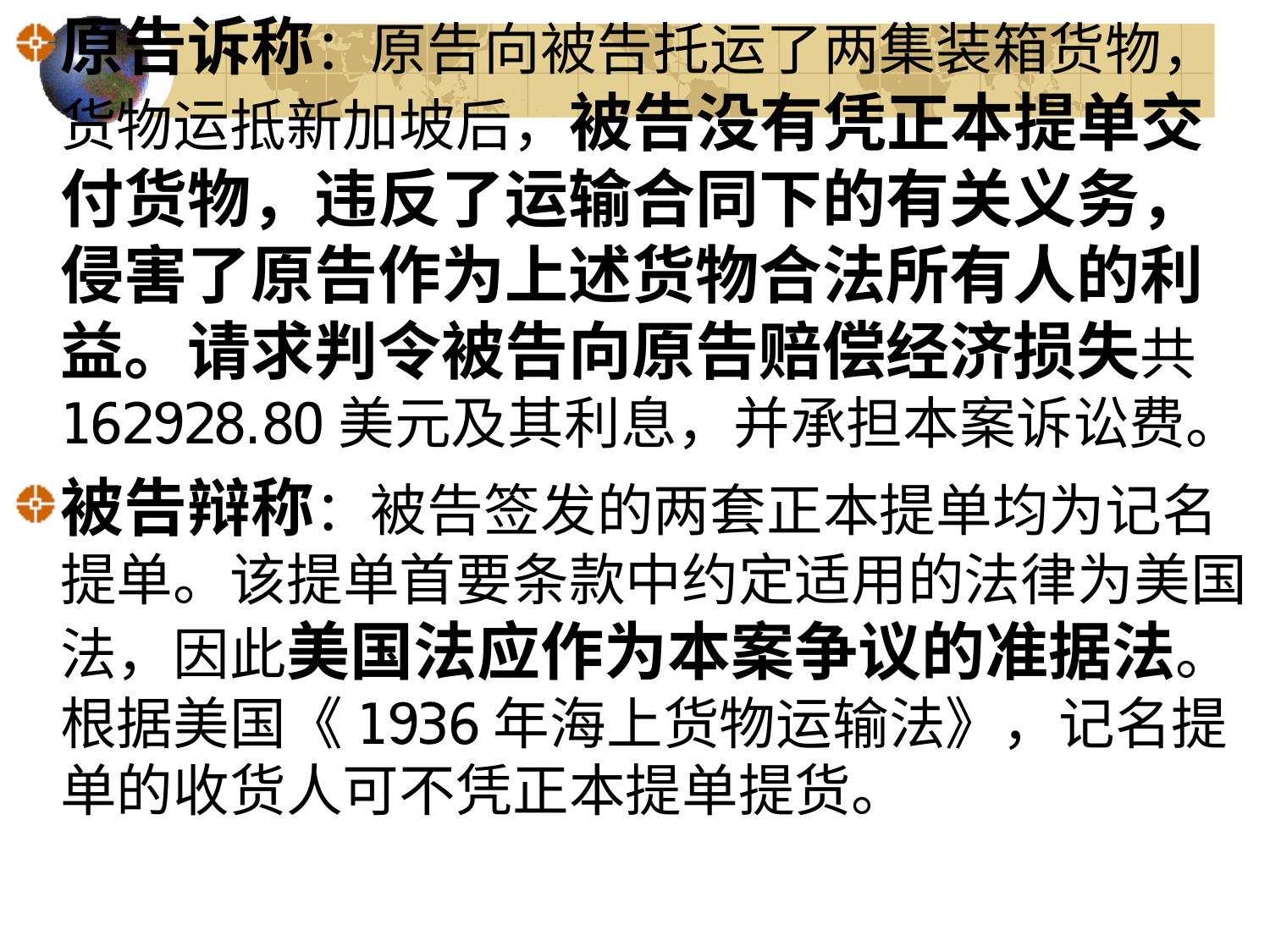

原告诉称：原告向被告托运了两集装箱货物，货物运抵新加坡后，被告没有凭正本提单交付货物，违反了运输合同下的有关义务，侵害了原告作为上述货物合法所有人的利益。请求判令被告向原告赔偿经济损失共162928.80美元及其利息，并承担本案诉讼费。
被告辩称：被告签发的两套正本提单均为记名提单。该提单首要条款中约定适用的法律为美国法，因此美国法应作为本案争议的准据法。根据美国《1936年海上货物运输法》，记名提单的收货人可不凭正本提单提货。